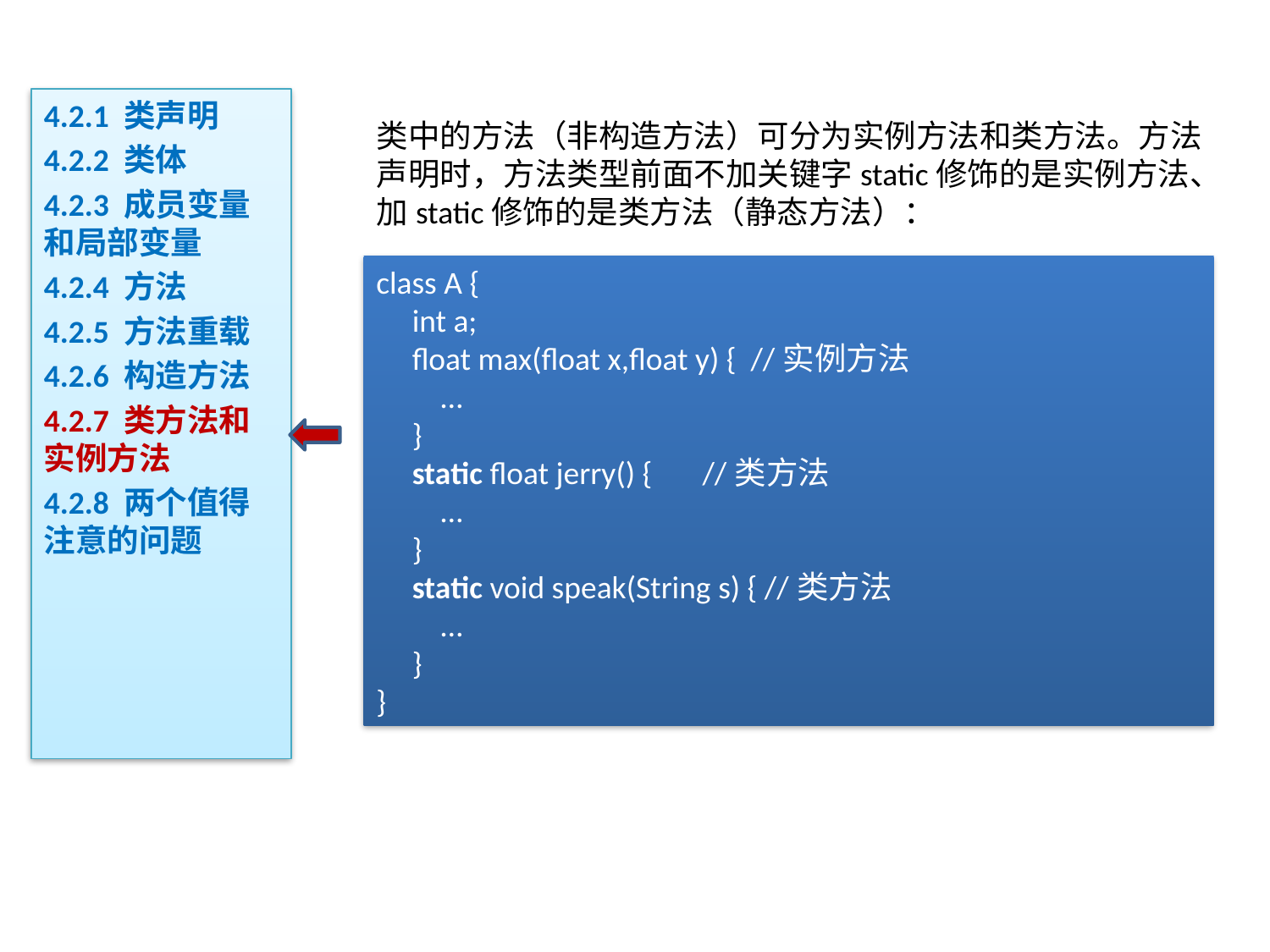

4.2.1 类声明
4.2.2 类体
4.2.3 成员变量和局部变量
4.2.4 方法
4.2.5 方法重载
4.2.6 构造方法
4.2.7 类方法和实例方法
4.2.8 两个值得注意的问题
# 4.2 类
类中的方法（非构造方法）可分为实例方法和类方法。方法声明时，方法类型前面不加关键字static修饰的是实例方法、加static修饰的是类方法（静态方法）：
class A {
     int a;
     float max(float x,float y) {  //实例方法
         …
     }
     static float jerry() {       //类方法
         …
     }
     static void speak(String s) { //类方法
         …
     }
}